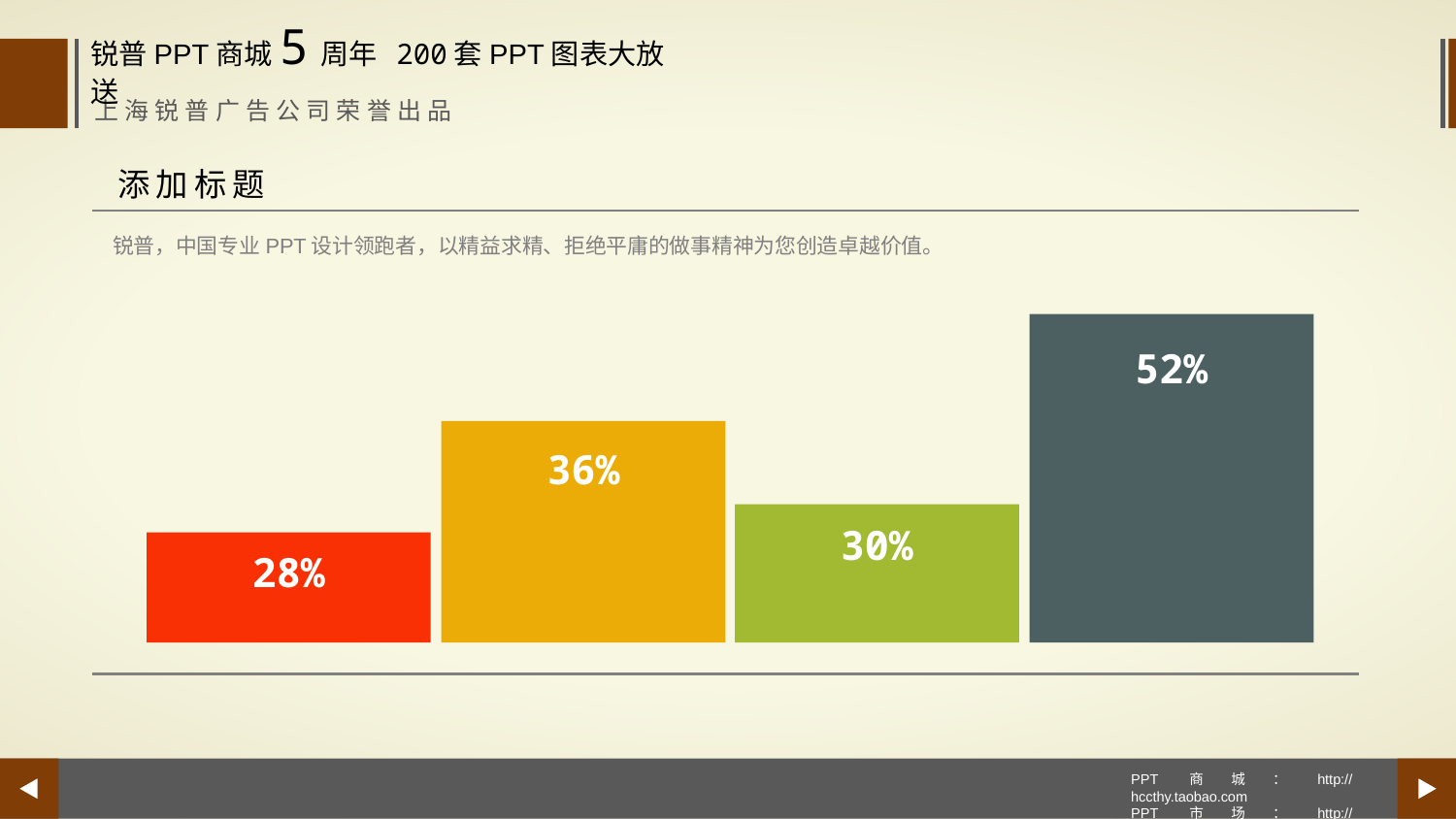

添加标题
锐普，中国专业PPT设计领跑者，以精益求精、拒绝平庸的做事精神为您创造卓越价值。

52%

36%

30%

28%